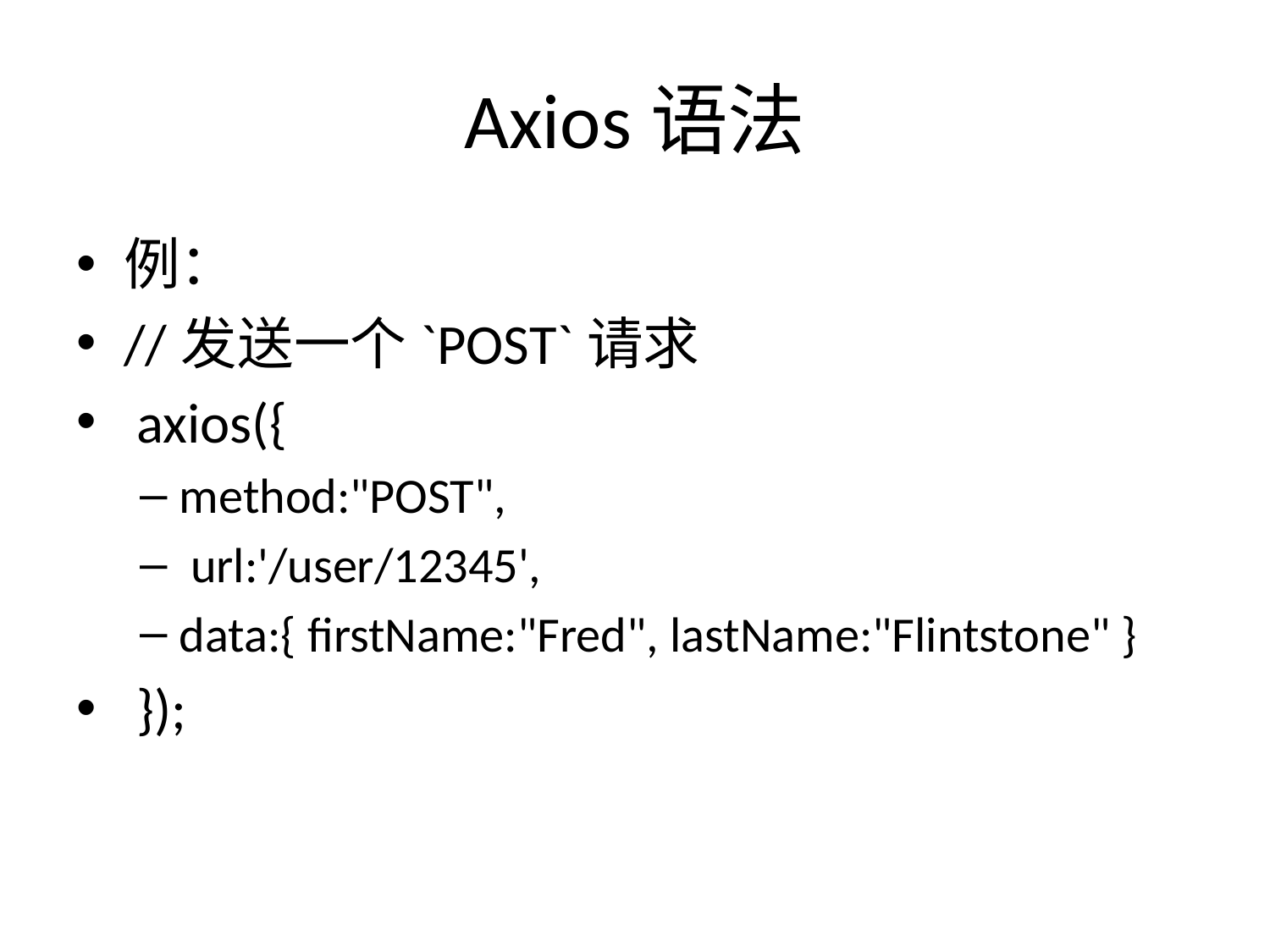

# Axios语法
例：
//发送一个`POST`请求
 axios({
method:"POST",
 url:'/user/12345',
data:{ firstName:"Fred", lastName:"Flintstone" }
 });